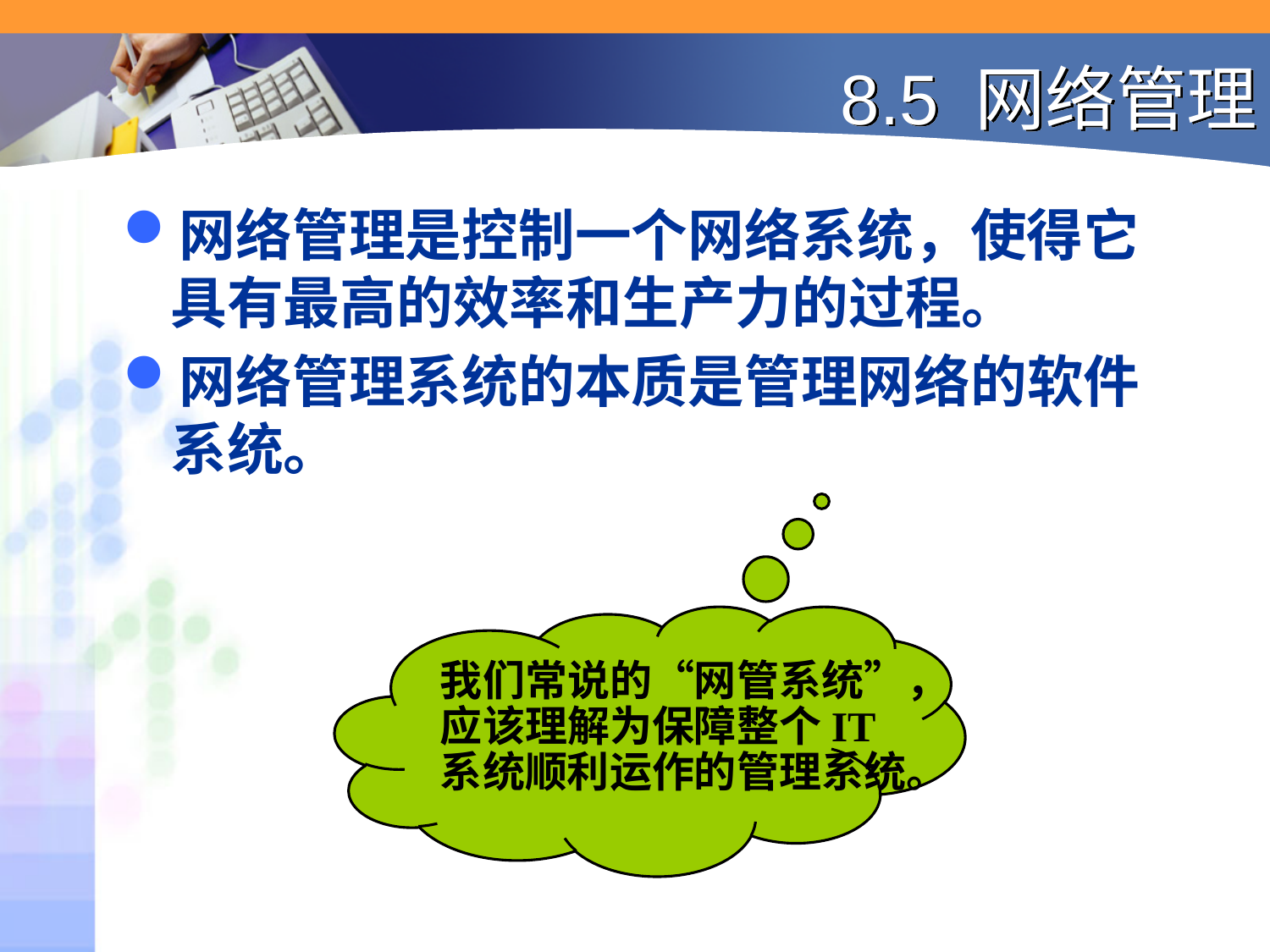

# 8.5 网络管理
网络管理是控制一个网络系统，使得它具有最高的效率和生产力的过程。
网络管理系统的本质是管理网络的软件系统。

我们常说的“网管系统”，
应该理解为保障整个IT
系统顺利运作的管理系统。